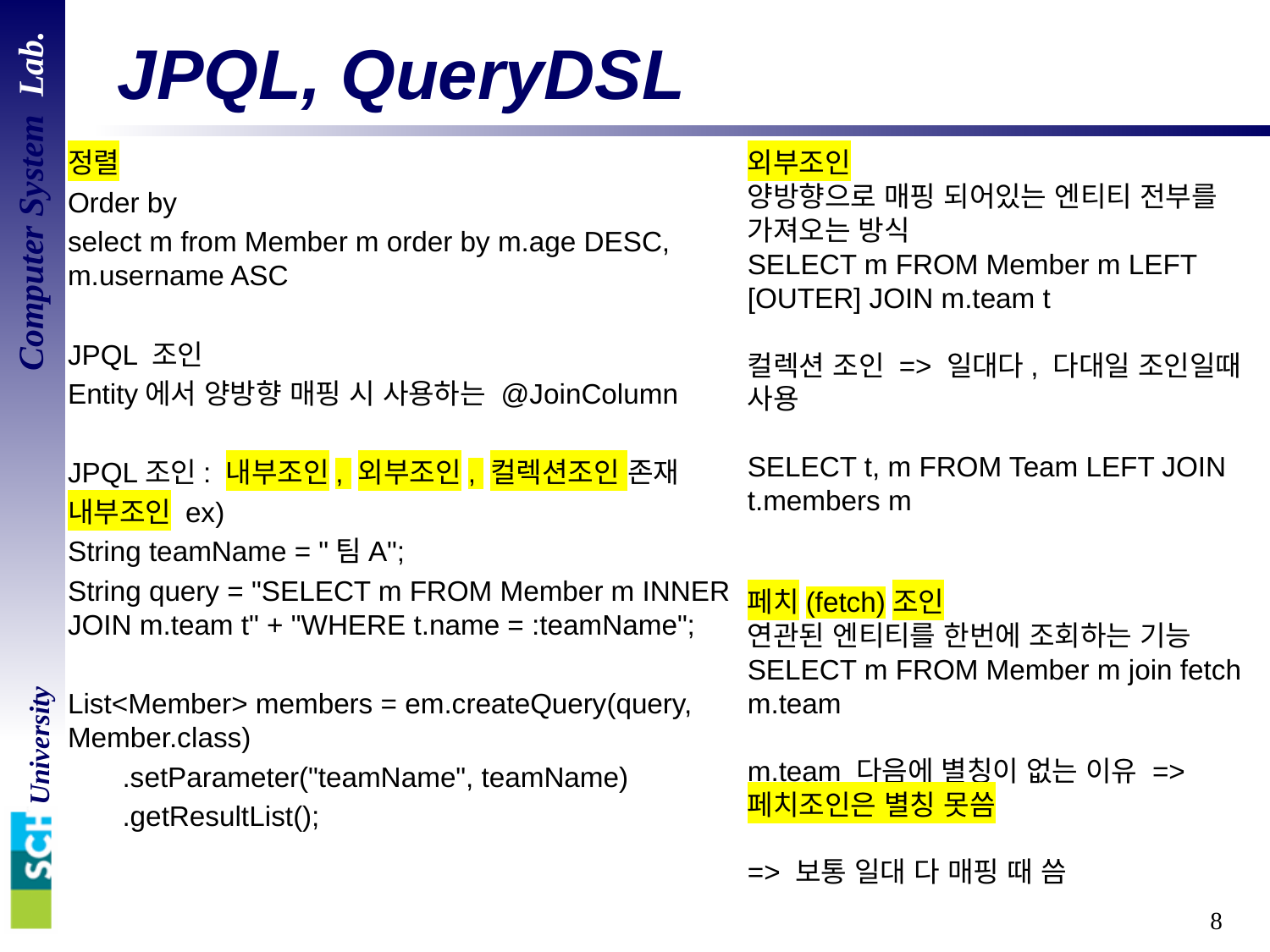

# JPQL, QueryDSL
정렬
Order by
select m from Member m order by m.age DESC, m.username ASC

JPQL 조인
Entity에서 양방향 매핑 시 사용하는 @JoinColumn

JPQL조인: 내부조인, 외부조인, 컬렉션조인 존재
내부조인 ex)
String teamName = "팀A";
String query = "SELECT m FROM Member m INNER JOIN m.team t" + "WHERE t.name = :teamName";

List<Member> members = em.createQuery(query, Member.class)
       .setParameter("teamName", teamName)
       .getResultList();

외부조인
양방향으로 매핑 되어있는 엔티티 전부를 가져오는 방식
SELECT m FROM Member m LEFT [OUTER] JOIN m.team t

컬렉션 조인 => 일대다, 다대일 조인일때 사용

SELECT t, m FROM Team LEFT JOIN t.members m

페치(fetch)조인
연관된 엔티티를 한번에 조회하는 기능
SELECT m FROM Member m join fetch m.team

m.team 다음에 별칭이 없는 이유 => 페치조인은 별칭 못씀

=> 보통 일대 다 매핑 때 씀